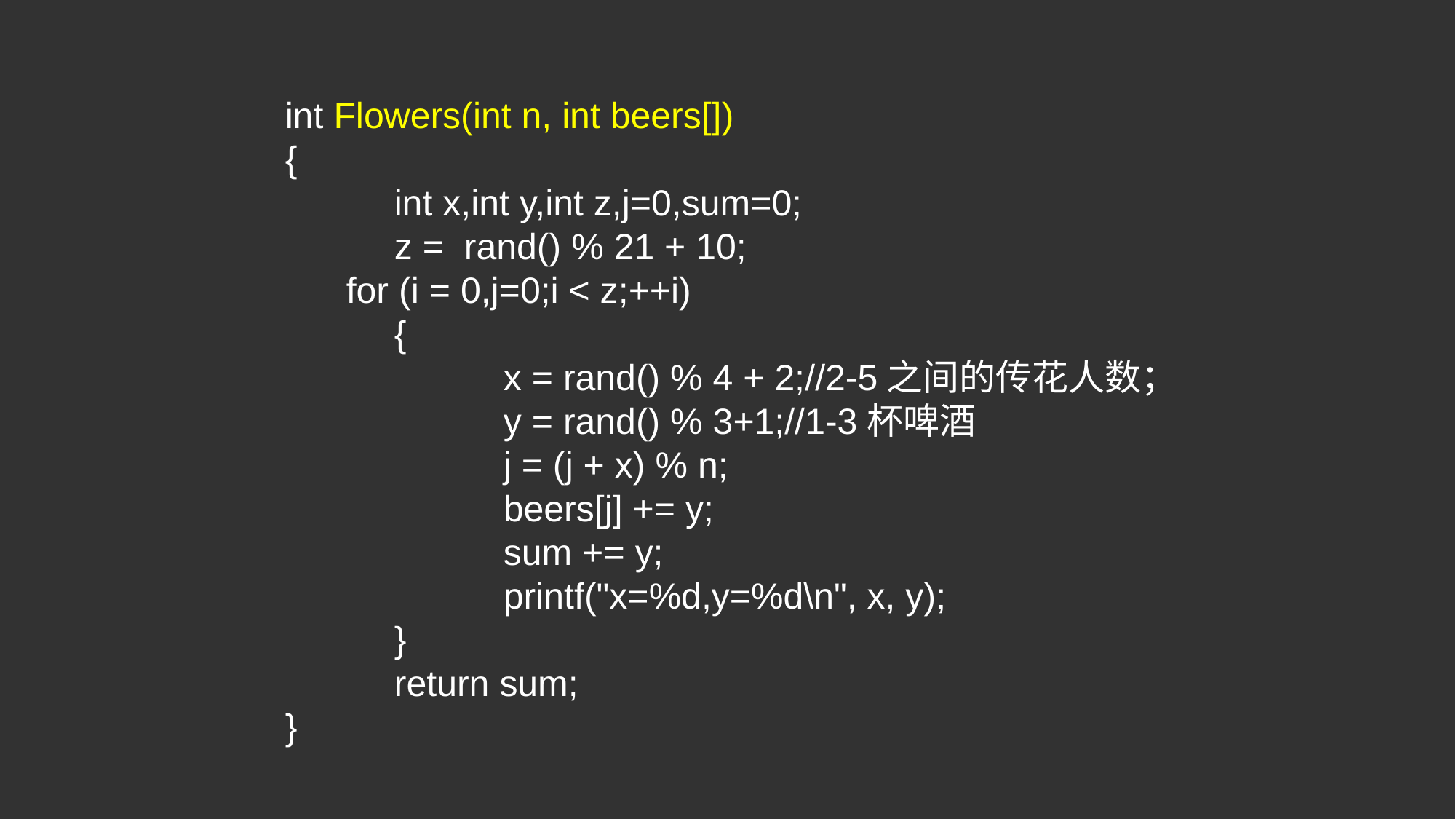

int Flowers(int n, int beers[])
{
	int x,int y,int z,j=0,sum=0;
	z =  rand() % 21 + 10;
      for (i = 0,j=0;i < z;++i)
	{
		x = rand() % 4 + 2;//2-5之间的传花人数；
		y = rand() % 3+1;//1-3杯啤酒
		j = (j + x) % n;
		beers[j] += y;
		sum += y;
		printf("x=%d,y=%d\n", x, y);
	}
	return sum;
}